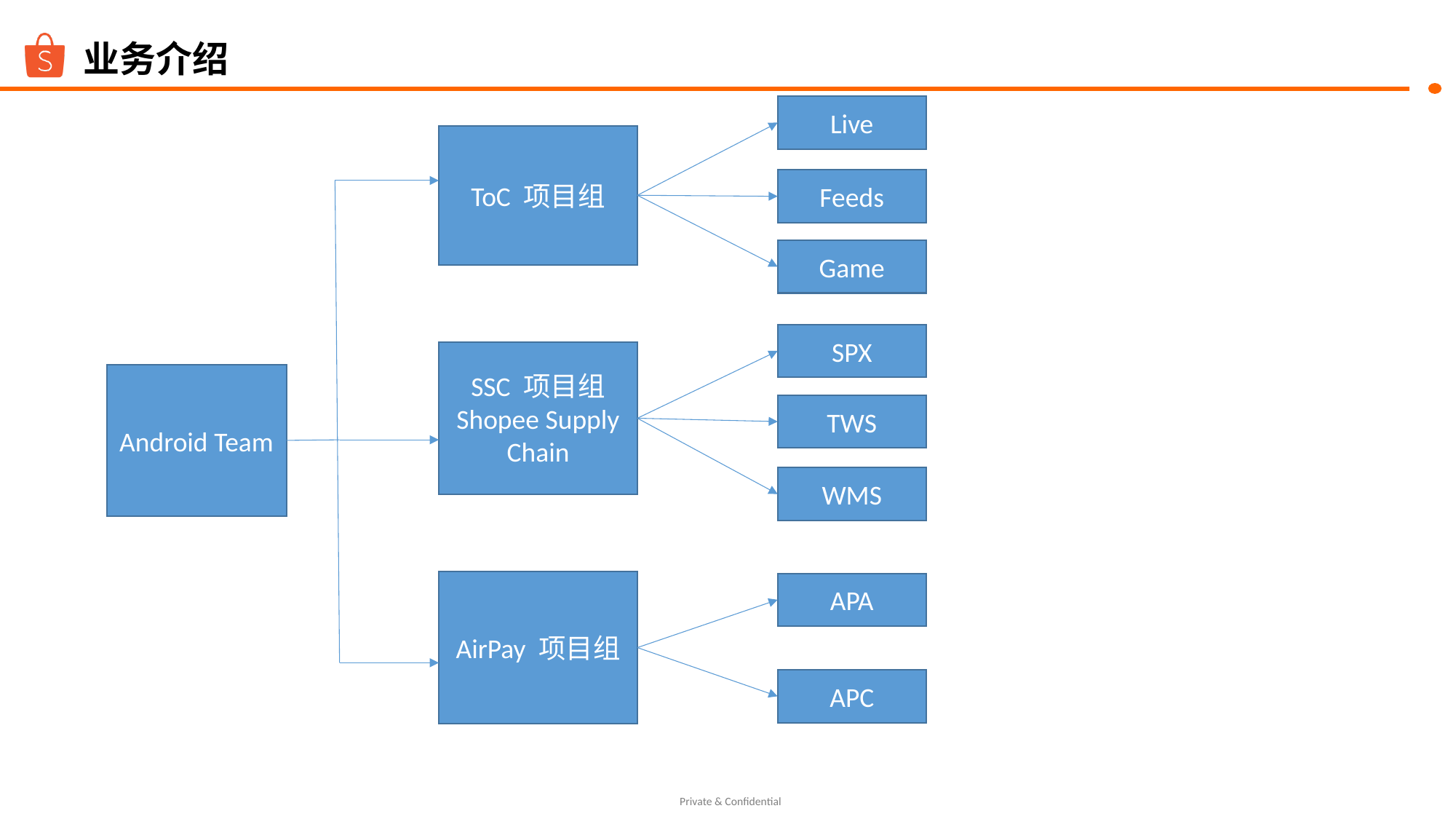

# 业务介绍
Live
ToC 项目组

Feeds
Game
SPX
SSC 项目组
Shopee Supply Chain
Android Team
TWS
WMS
AirPay 项目组
APA
APC